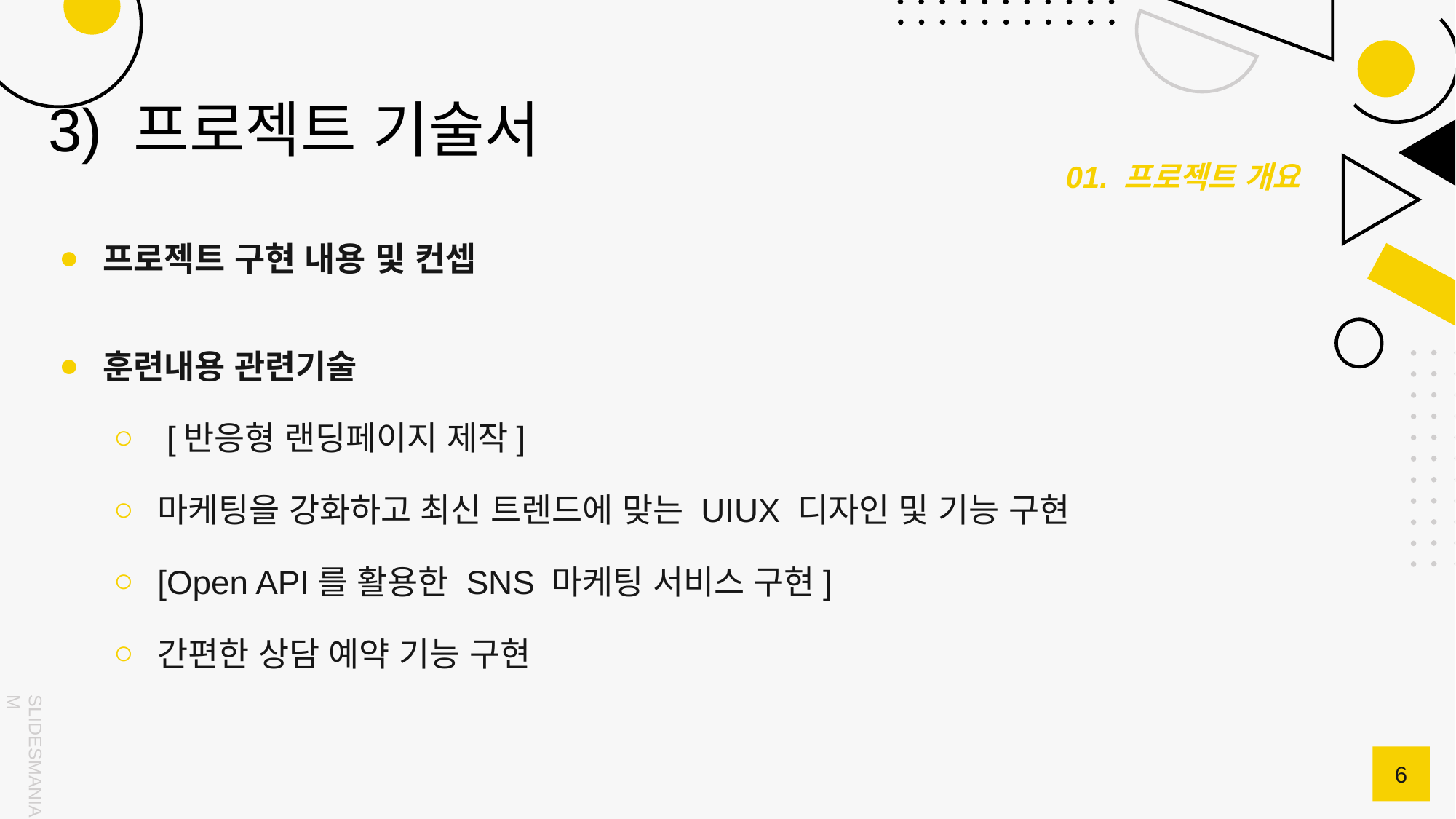

# 3) 프로젝트 기술서
01. 프로젝트 개요
프로젝트 구현 내용 및 컨셉

훈련내용 관련기술
 [반응형 랜딩페이지 제작]
마케팅을 강화하고 최신 트렌드에 맞는 UIUX 디자인 및 기능 구현
[Open API를 활용한 SNS 마케팅 서비스 구현]
간편한 상담 예약 기능 구현
6